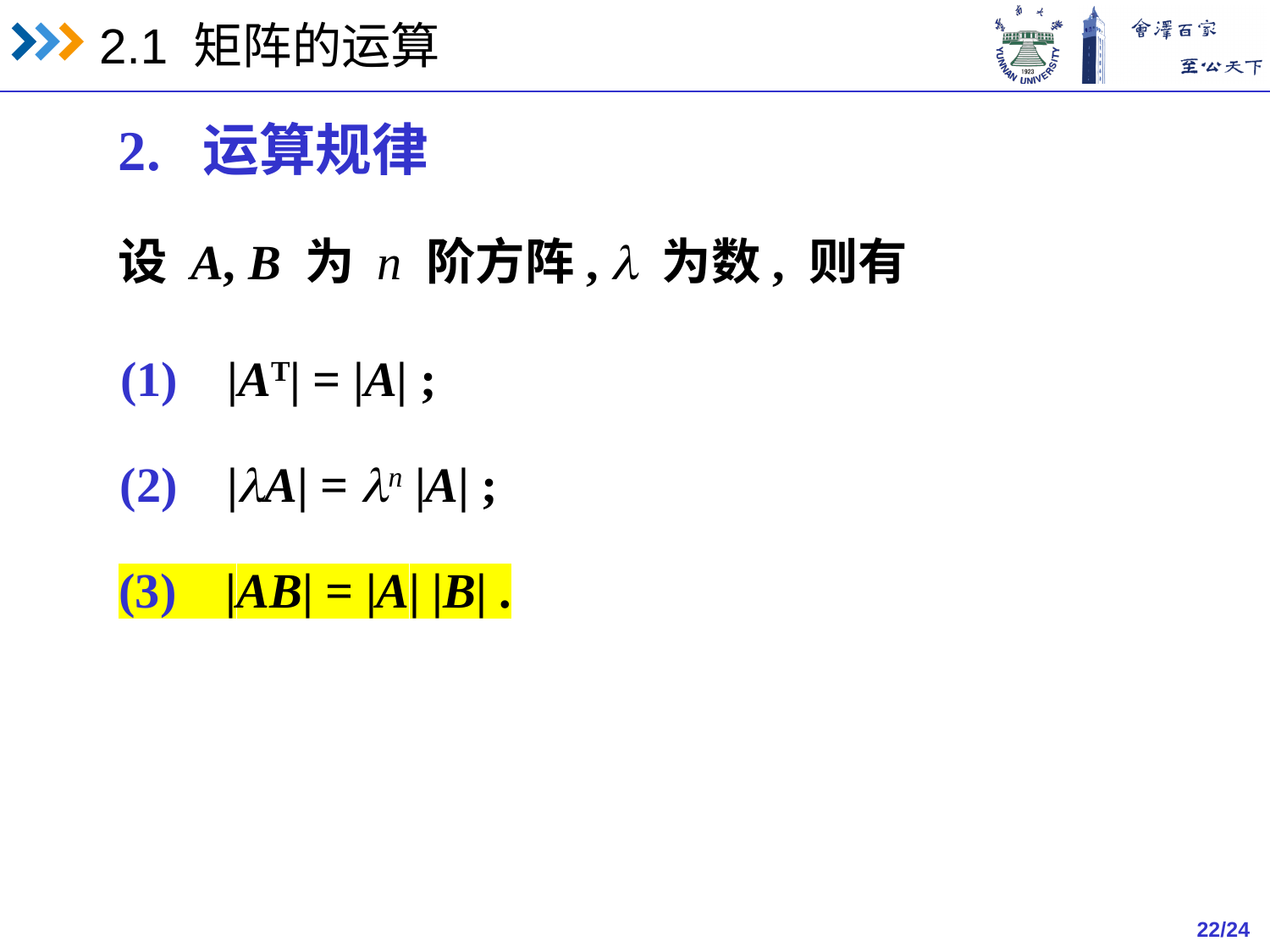

2.  运算规律
设 A, B 为 n 阶方阵, λ 为数, 则有
(1)    |AT| = |A| ;
(2)    |λA| = λn |A| ;
(3)    |AB| = |A| |B| .